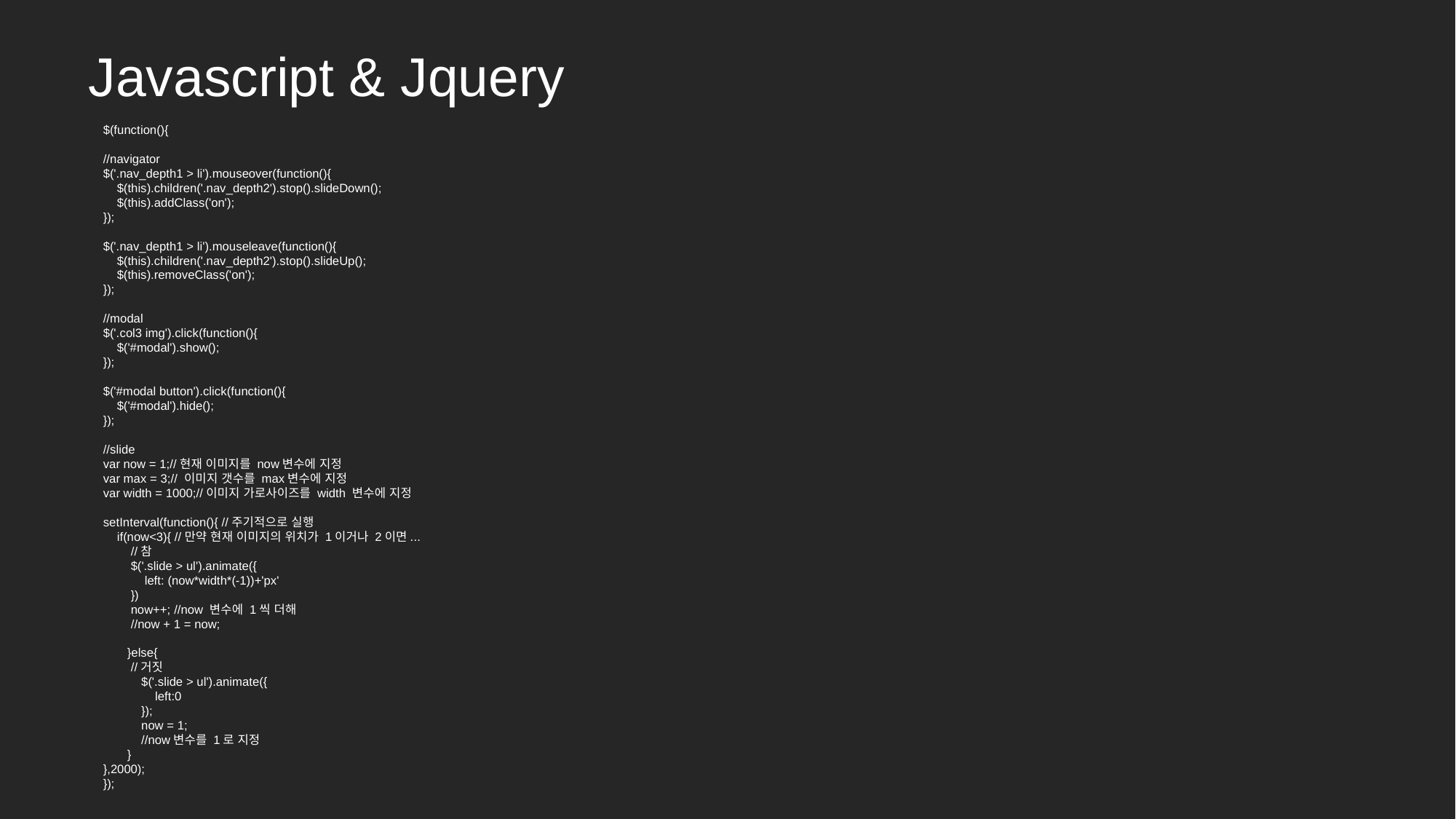

Javascript & Jquery
$(function(){

//navigator
$('.nav_depth1 > li').mouseover(function(){
    $(this).children('.nav_depth2').stop().slideDown();
    $(this).addClass('on');
});

$('.nav_depth1 > li').mouseleave(function(){
    $(this).children('.nav_depth2').stop().slideUp();
    $(this).removeClass('on');
});

//modal
$('.col3 img').click(function(){
    $('#modal').show();
});

$('#modal button').click(function(){
    $('#modal').hide();
});

//slide
var now = 1;//현재 이미지를 now변수에 지정
var max = 3;// 이미지 갯수를 max변수에 지정
var width = 1000;//이미지 가로사이즈를 width 변수에 지정

setInterval(function(){ //주기적으로 실행
    if(now<3){ //만약 현재 이미지의 위치가 1이거나 2이면...
        //참
        $('.slide > ul').animate({
            left: (now*width*(-1))+'px'
        })
        now++; //now 변수에 1씩 더해
        //now + 1 = now;

       }else{
        //거짓
           $('.slide > ul').animate({
               left:0
           });
           now = 1;
           //now변수를 1로 지정
       }
},2000);
});